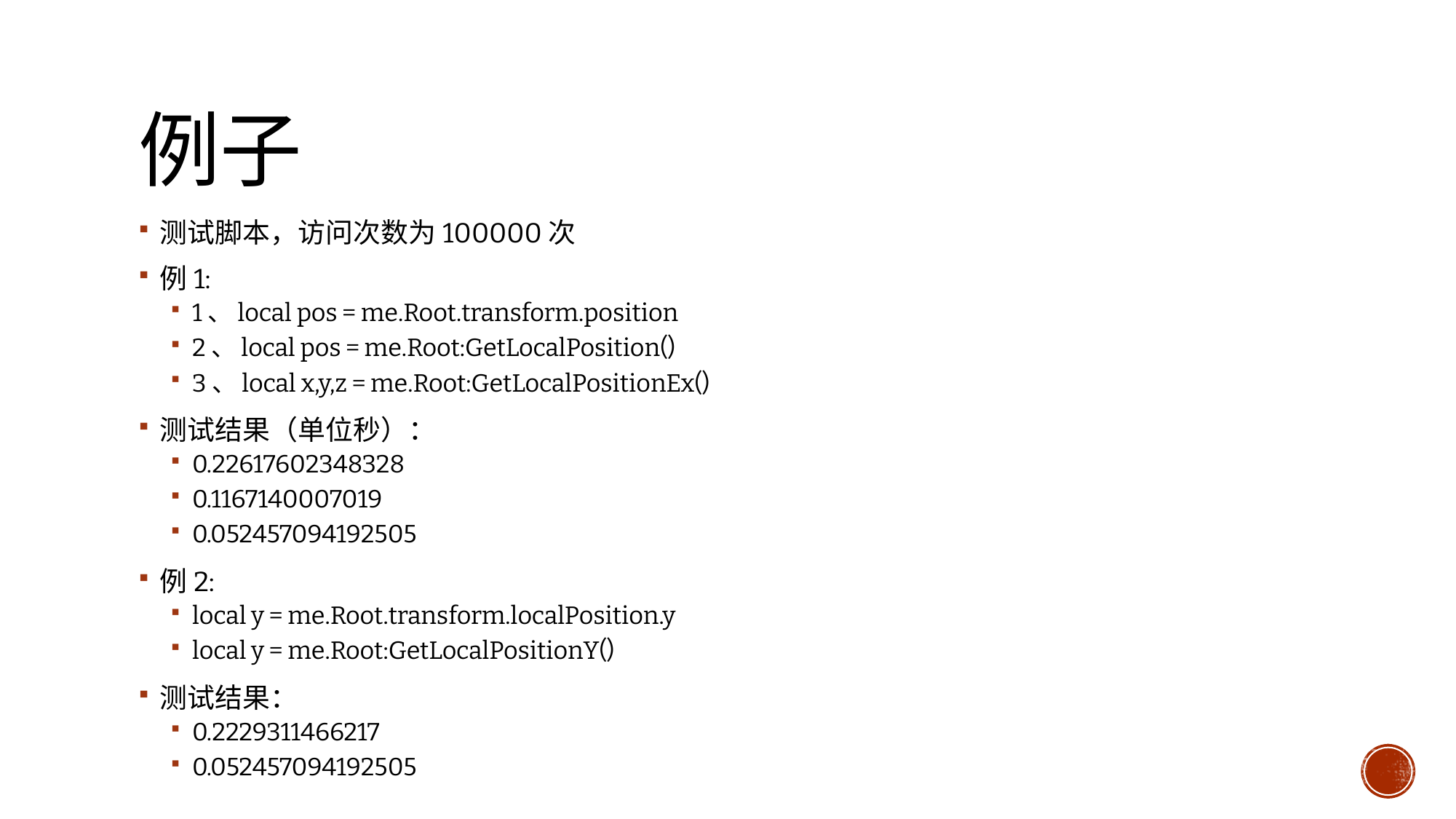

# 例子
测试脚本，访问次数为100000次
例1:
1、local pos = me.Root.transform.position
2、local pos = me.Root:GetLocalPosition()
3、local x,y,z = me.Root:GetLocalPositionEx()
测试结果（单位秒）：
0.22617602348328
0.1167140007019
0.052457094192505
例2:
local y = me.Root.transform.localPosition.y
local y = me.Root:GetLocalPositionY()
测试结果：
0.2229311466217
0.052457094192505